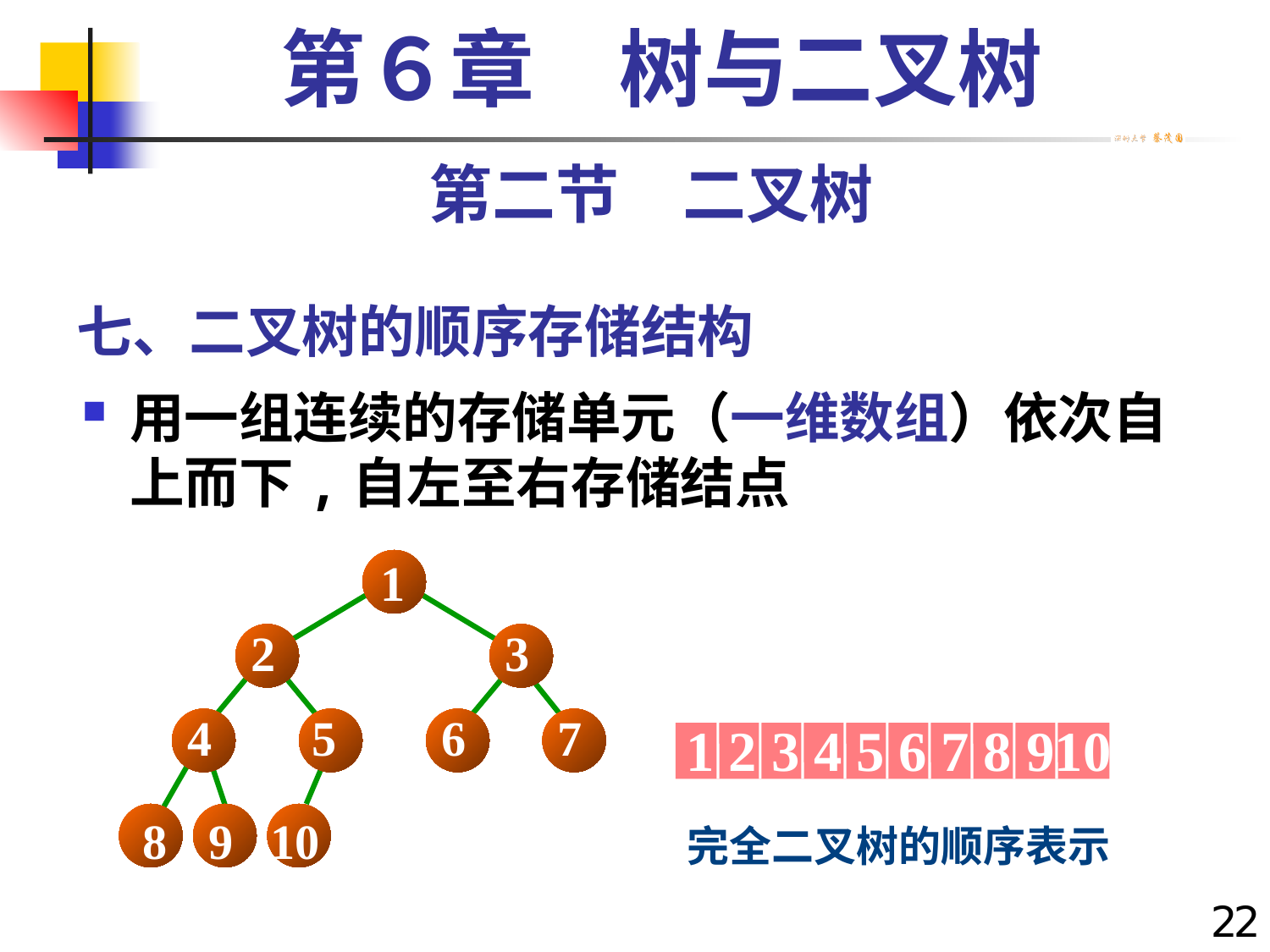

第６章　树与二叉树
第二节　二叉树
# 七、二叉树的顺序存储结构
用一组连续的存储单元（一维数组）依次自上而下,自左至右存储结点
1

2
3

4
5
6
7

8

9
10

1 2 3 4 5 6 7 8 910

完全二叉树的顺序表示
22